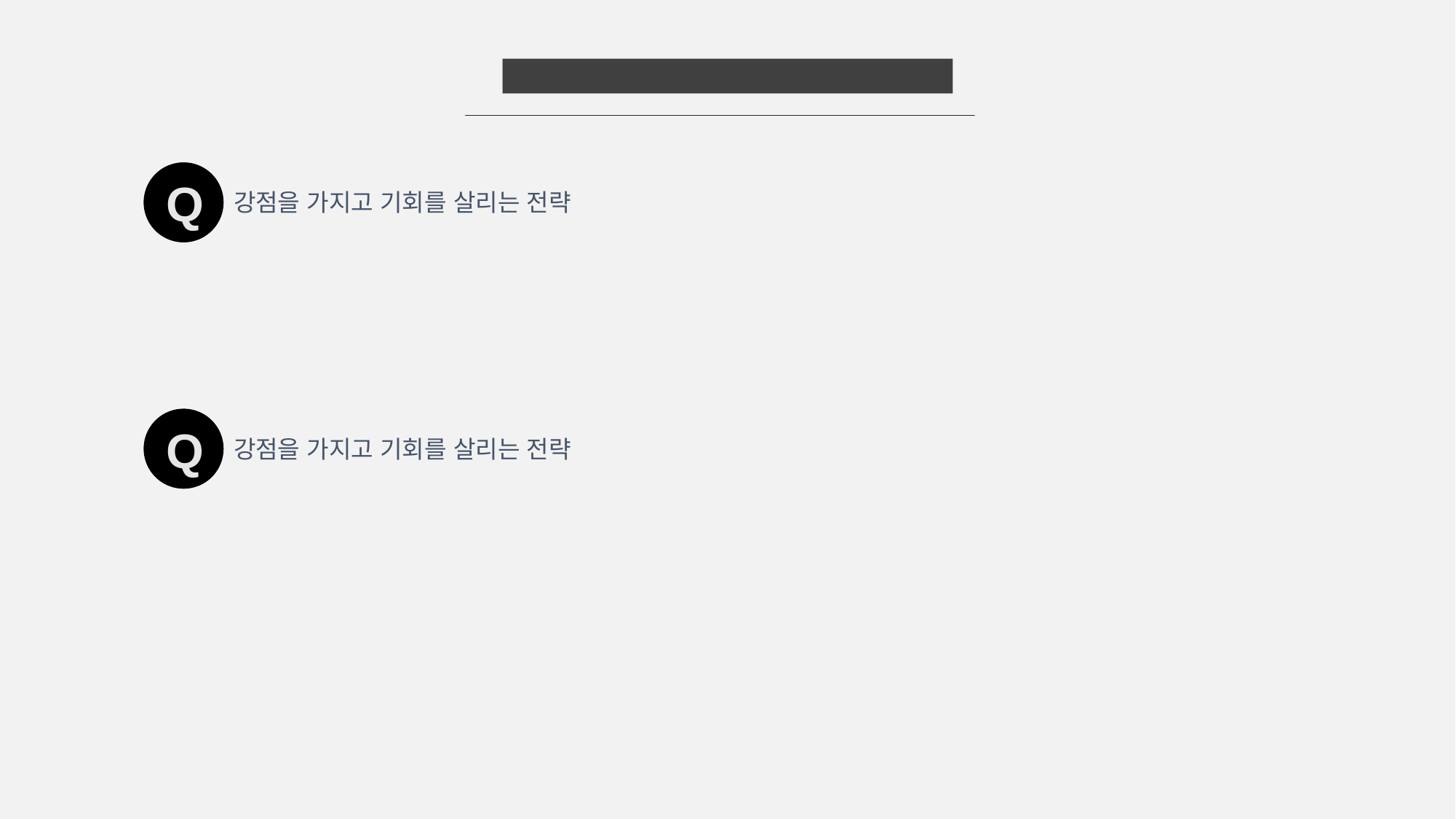

질  의  응  답

Q
강점을 가지고 기회를 살리는 전략
Q
강점을 가지고 기회를 살리는 전략